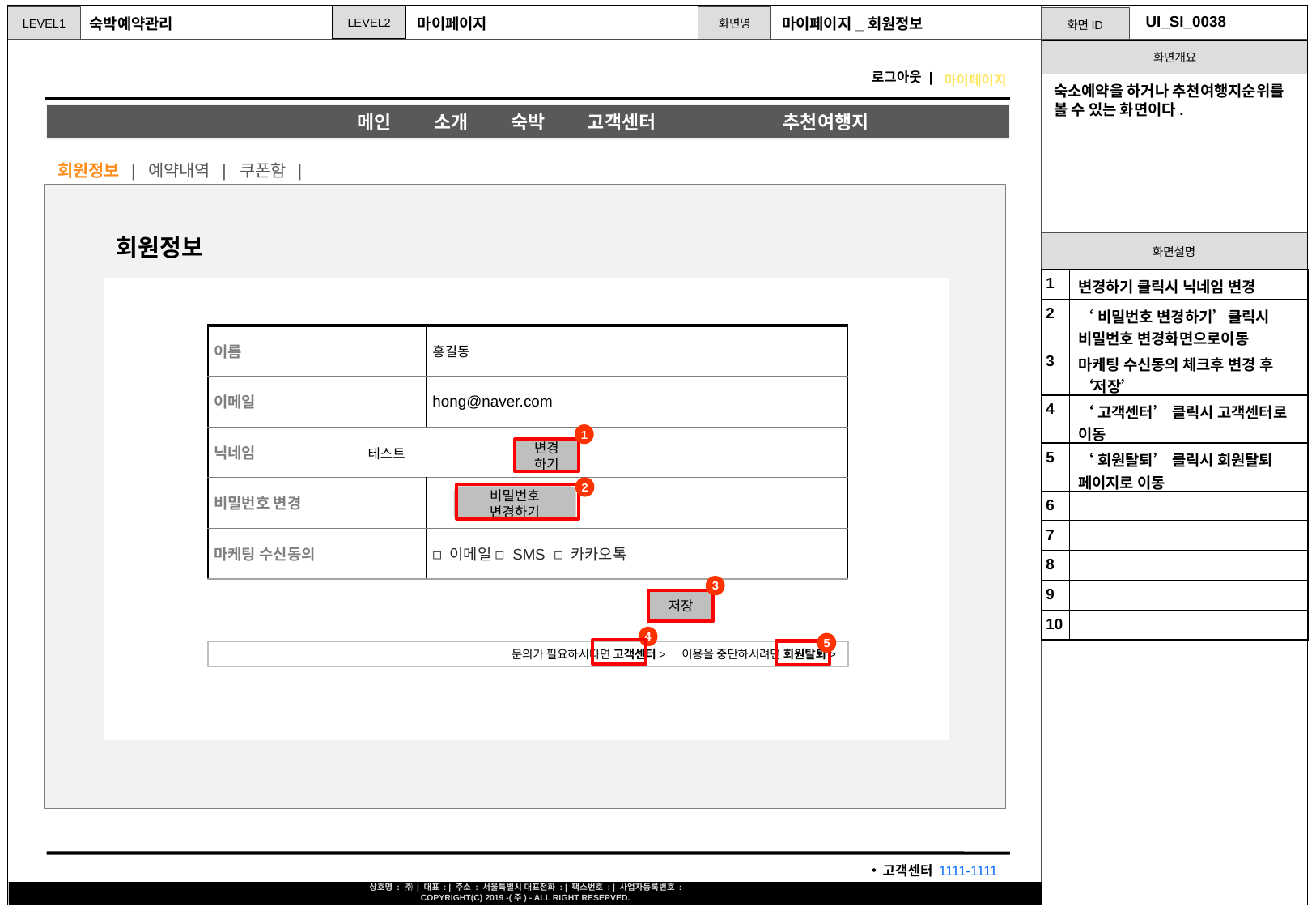

UI_SI_0038
숙박예약관리
마이페이지
마이페이지_회원정보
마이페이지
숙소예약을 하거나 추천여행지순위를 볼 수 있는 화면이다.
 회원정보  |  예약내역  |  쿠폰함  |

회원정보
| 1 | 변경하기 클릭시 닉네임 변경 |
| --- | --- |
| 2 | ‘비밀번호 변경하기’클릭시 비밀번호 변경화면으로이동 |
| 3 | 마케팅 수신동의 체크후 변경 후 ‘저장’ |
| 4 | ‘고객센터’ 클릭시 고객센터로 이동 |
| 5 | ‘회원탈퇴’ 클릭시 회원탈퇴 페이지로 이동 |
| 6 |  |
| 7 |  |
| 8 |  |
| 9 |  |
| 10 |  |

| 이름 | 홍길동 |
| --- | --- |
| 이메일 | hong@naver.com |
| 닉네임 테스트 |  |
| 비밀번호 변경 |  |
| 마케팅 수신동의 | ◻ 이메일 ◻ SMS ◻ 카카오톡 |
1

변경하기
2

비밀번호 변경하기
3

저장
4
5

문의가 필요하시다면 고객센터>    이용을 중단하시려면 회원탈퇴>